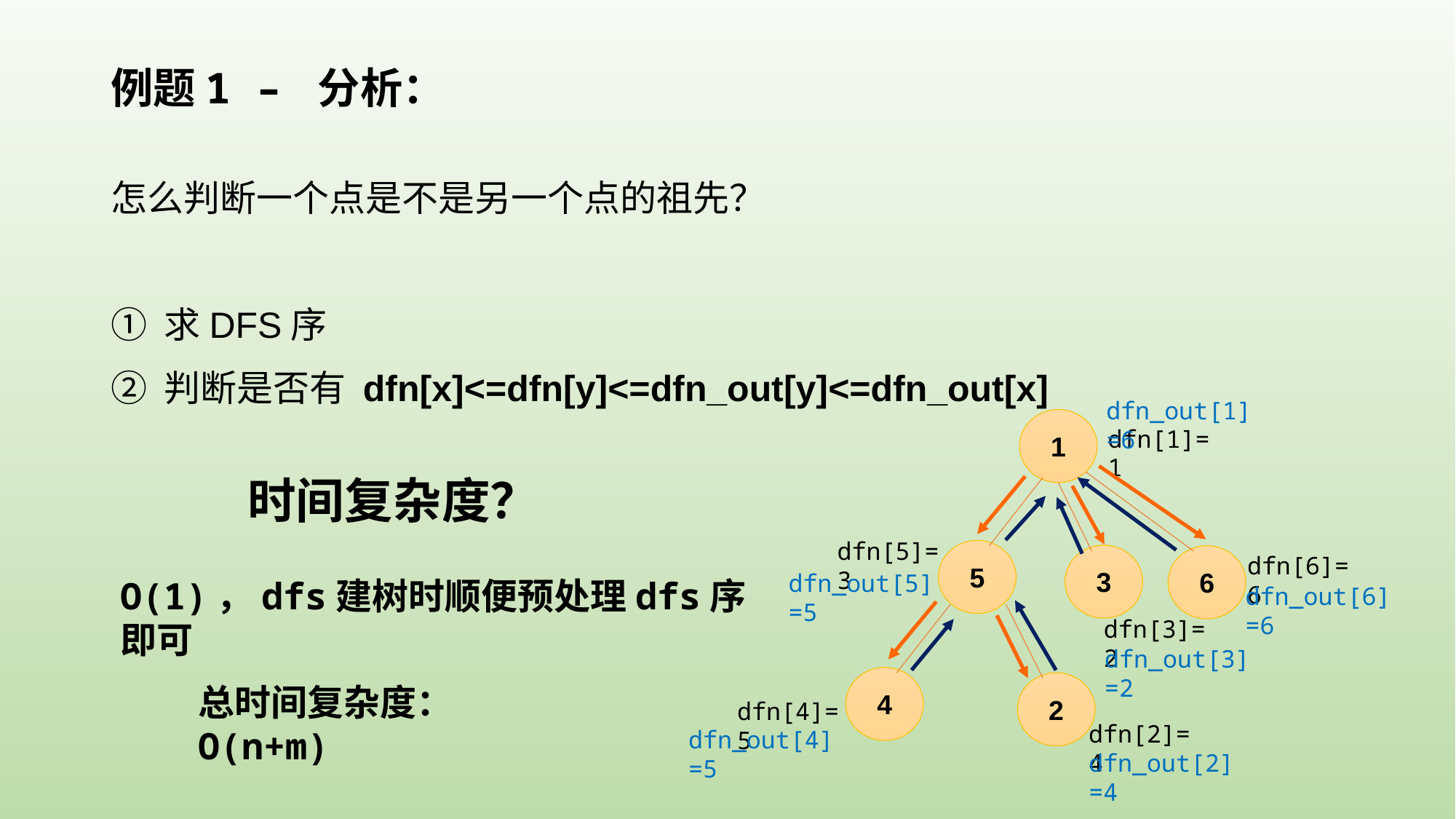

例题1 – 分析：
怎么判断一个点是不是另一个点的祖先？

① 求DFS序
② 判断是否有 dfn[x]<=dfn[y]<=dfn_out[y]<=dfn_out[x]
dfn_out[1]=6
1
dfn[1]=1
时间复杂度？

dfn[5]=3
5
3
dfn[6]=6
6
dfn_out[5]=5
O(1)，dfs建树时顺便预处理dfs序即可
dfn_out[6]=6

dfn[3]=2

dfn_out[3]=2
4
2
总时间复杂度：O(n+m)
dfn[4]=5
dfn[2]=4
dfn_out[4]=5
dfn_out[2]=4